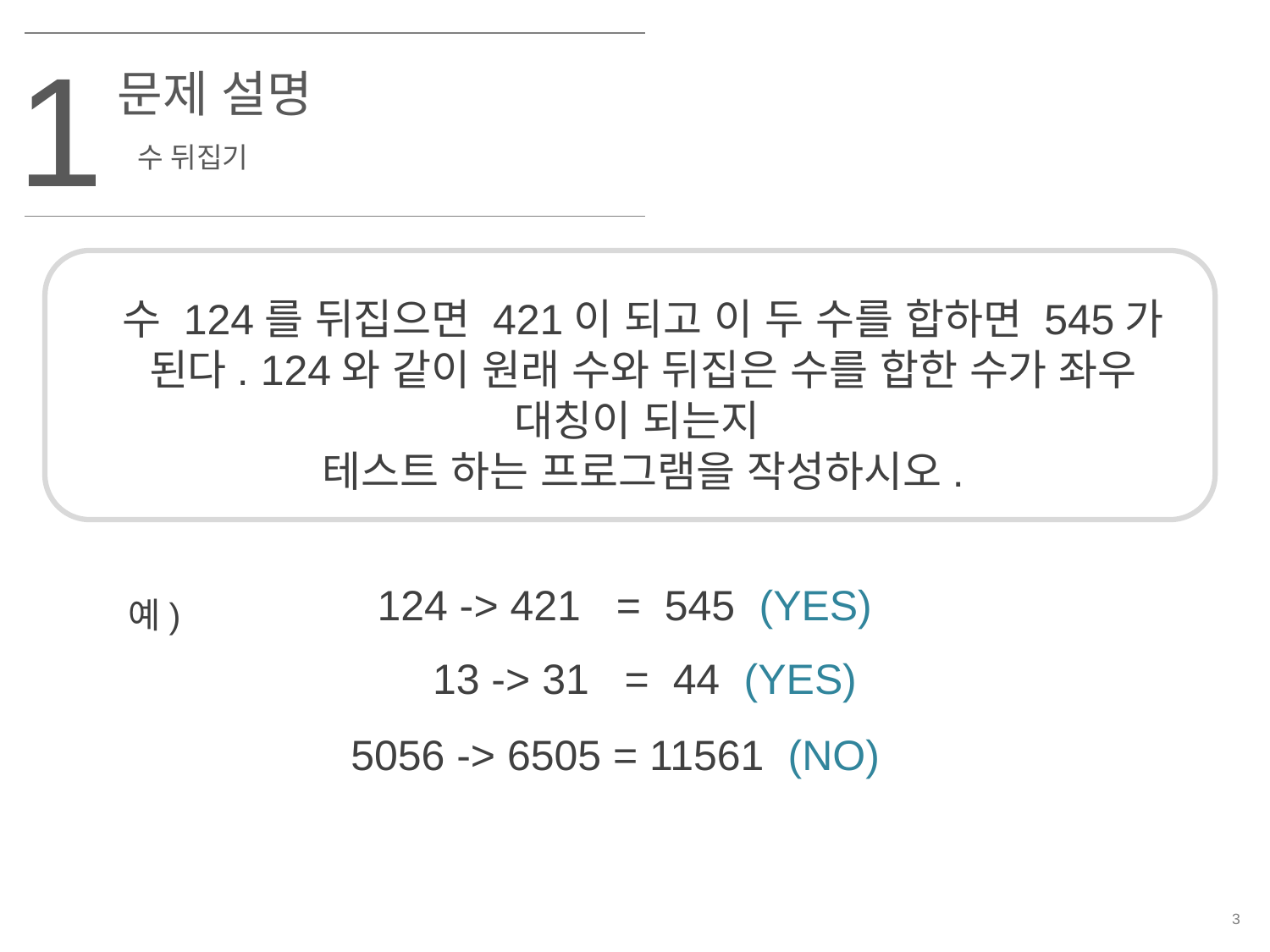

1
문제 설명
수 뒤집기

수 124를 뒤집으면 421이 되고 이 두 수를 합하면 545가 된다. 124와 같이 원래 수와 뒤집은 수를 합한 수가 좌우 대칭이 되는지
테스트 하는 프로그램을 작성하시오.

124 -> 421   =  545  (YES)
예)
13 -> 31   =  44  (YES)
5056 -> 6505 = 11561  (NO)